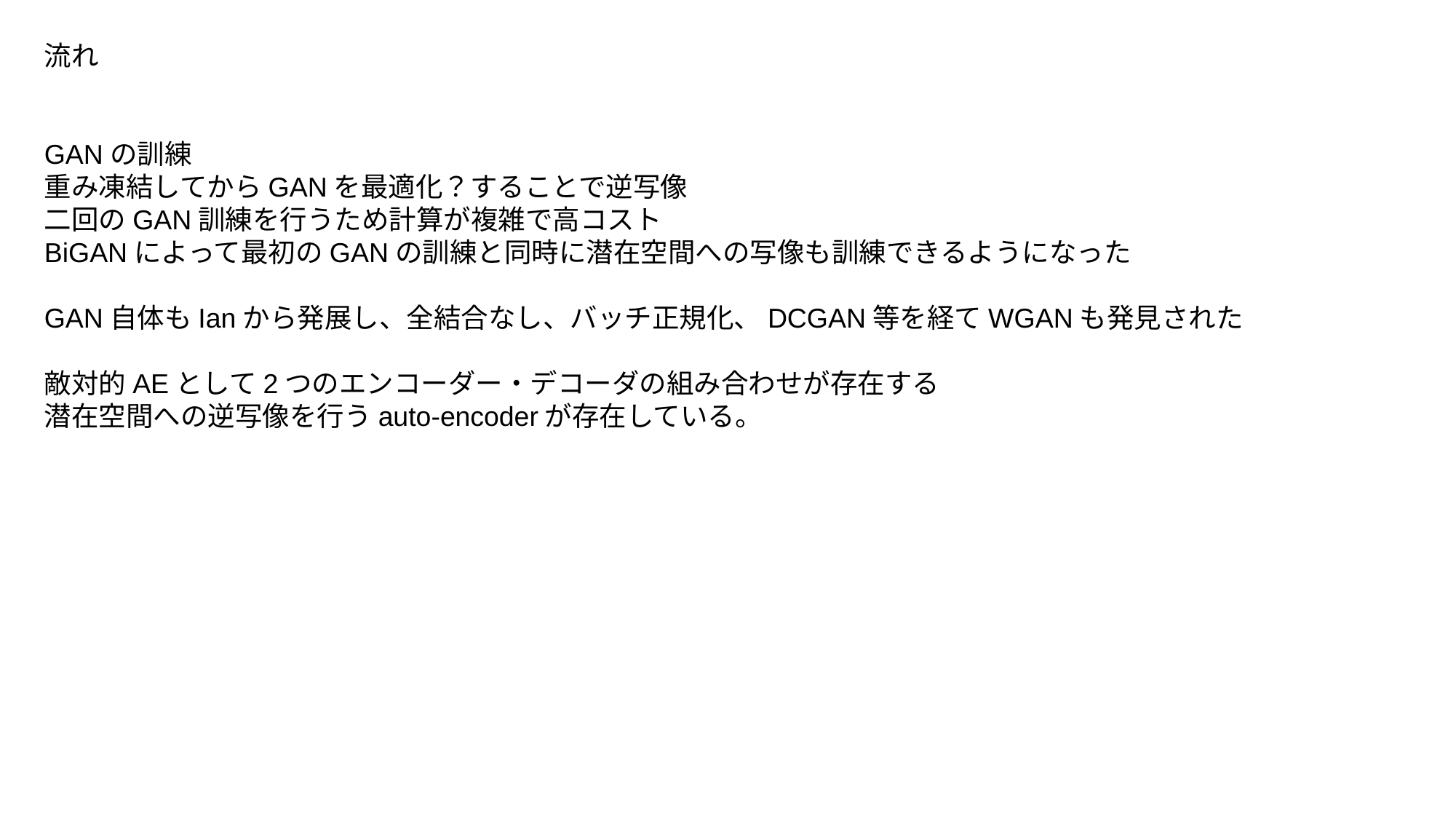

流れ

GANの訓練
重み凍結してからGANを最適化？することで逆写像
二回のGAN訓練を行うため計算が複雑で高コスト
BiGANによって最初のGANの訓練と同時に潜在空間への写像も訓練できるようになった

GAN自体もIanから発展し、全結合なし、バッチ正規化、DCGAN等を経てWGANも発見された

敵対的AEとして2つのエンコーダー・デコーダの組み合わせが存在する
潜在空間への逆写像を行うauto-encoderが存在している。